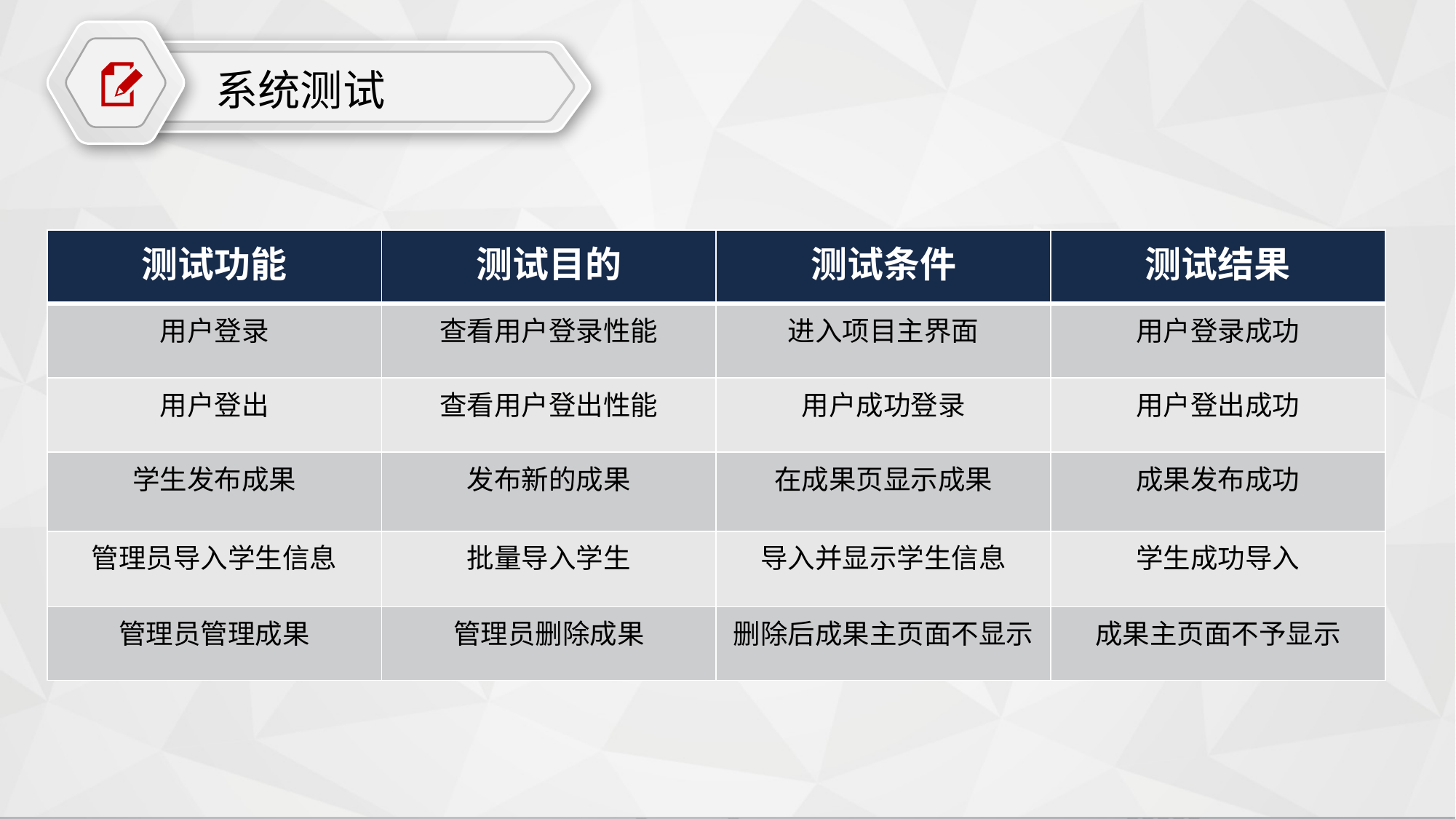

系统测试

| 测试功能 | 测试目的 | 测试条件 | 测试结果 |
| --- | --- | --- | --- |
| 用户登录 | 查看用户登录性能 | 进入项目主界面 | 用户登录成功 |
| 用户登出 | 查看用户登出性能 | 用户成功登录 | 用户登出成功 |
| 学生发布成果 | 发布新的成果 | 在成果页显示成果 | 成果发布成功 |
| 管理员导入学生信息 | 批量导入学生 | 导入并显示学生信息 | 学生成功导入 |
| 管理员管理成果 | 管理员删除成果 | 删除后成果主页面不显示 | 成果主页面不予显示 |